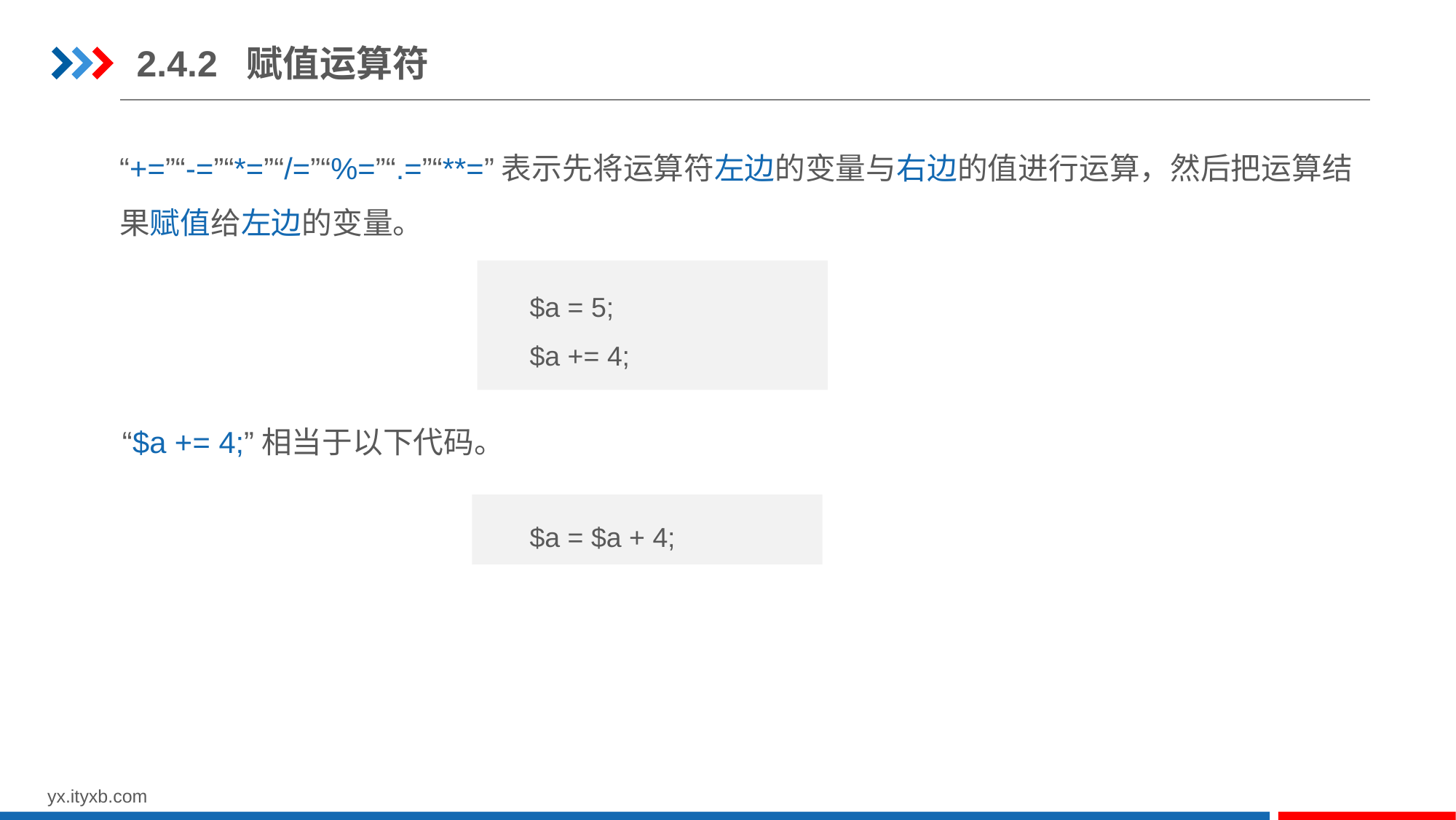

2.4.2  赋值运算符
“+=”“-=”“*=”“/=”“%=”“.=”“**=”表示先将运算符左边的变量与右边的值进行运算，然后把运算结果赋值给左边的变量。

$a = 5;
$a += 4;
“$a += 4;”相当于以下代码。

$a = $a + 4;